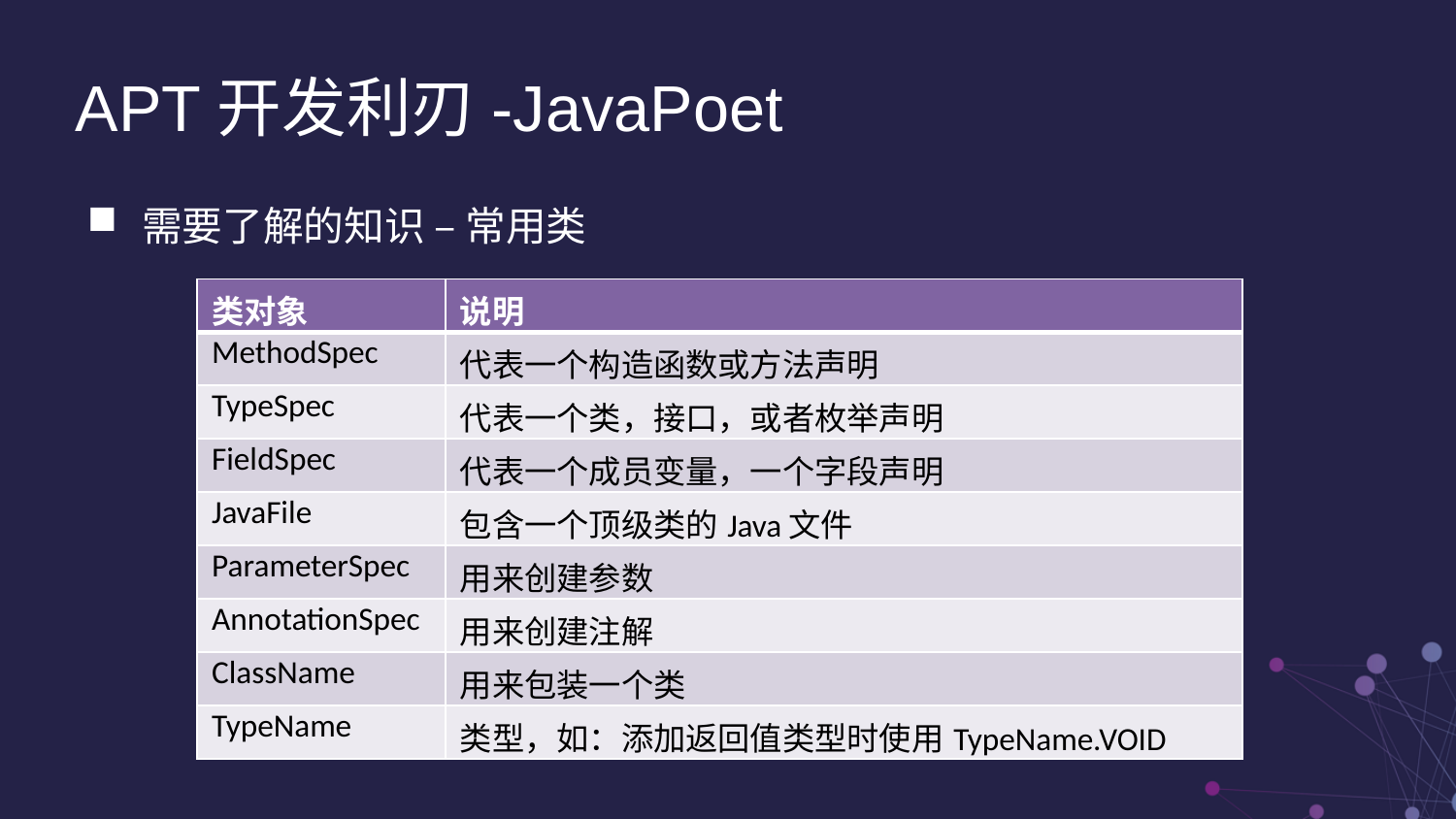

APT开发利刃-JavaPoet
需要了解的知识 – 常用类
| 类对象 | 说明 |
| --- | --- |
| MethodSpec | 代表一个构造函数或方法声明 |
| TypeSpec | 代表一个类，接口，或者枚举声明 |
| FieldSpec | 代表一个成员变量，一个字段声明 |
| JavaFile | 包含一个顶级类的Java文件 |
| ParameterSpec | 用来创建参数 |
| AnnotationSpec | 用来创建注解 |
| ClassName | 用来包装一个类 |
| TypeName | 类型，如：添加返回值类型时使用TypeName.VOID |